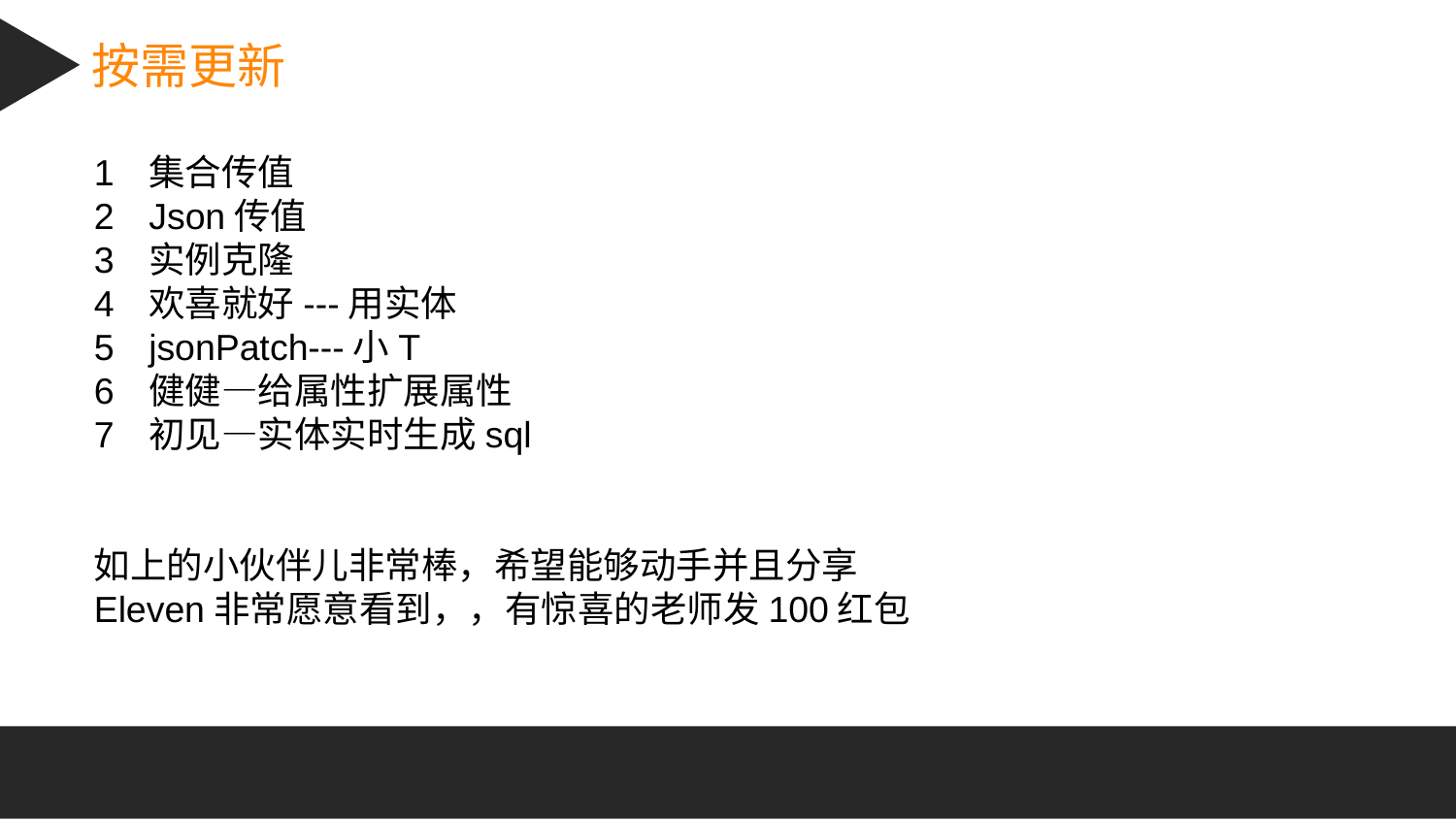

按需更新
集合传值
Json传值
实例克隆
欢喜就好---用实体
jsonPatch---小T
健健—给属性扩展属性
初见—实体实时生成sql

如上的小伙伴儿非常棒，希望能够动手并且分享
Eleven非常愿意看到，，有惊喜的老师发100红包